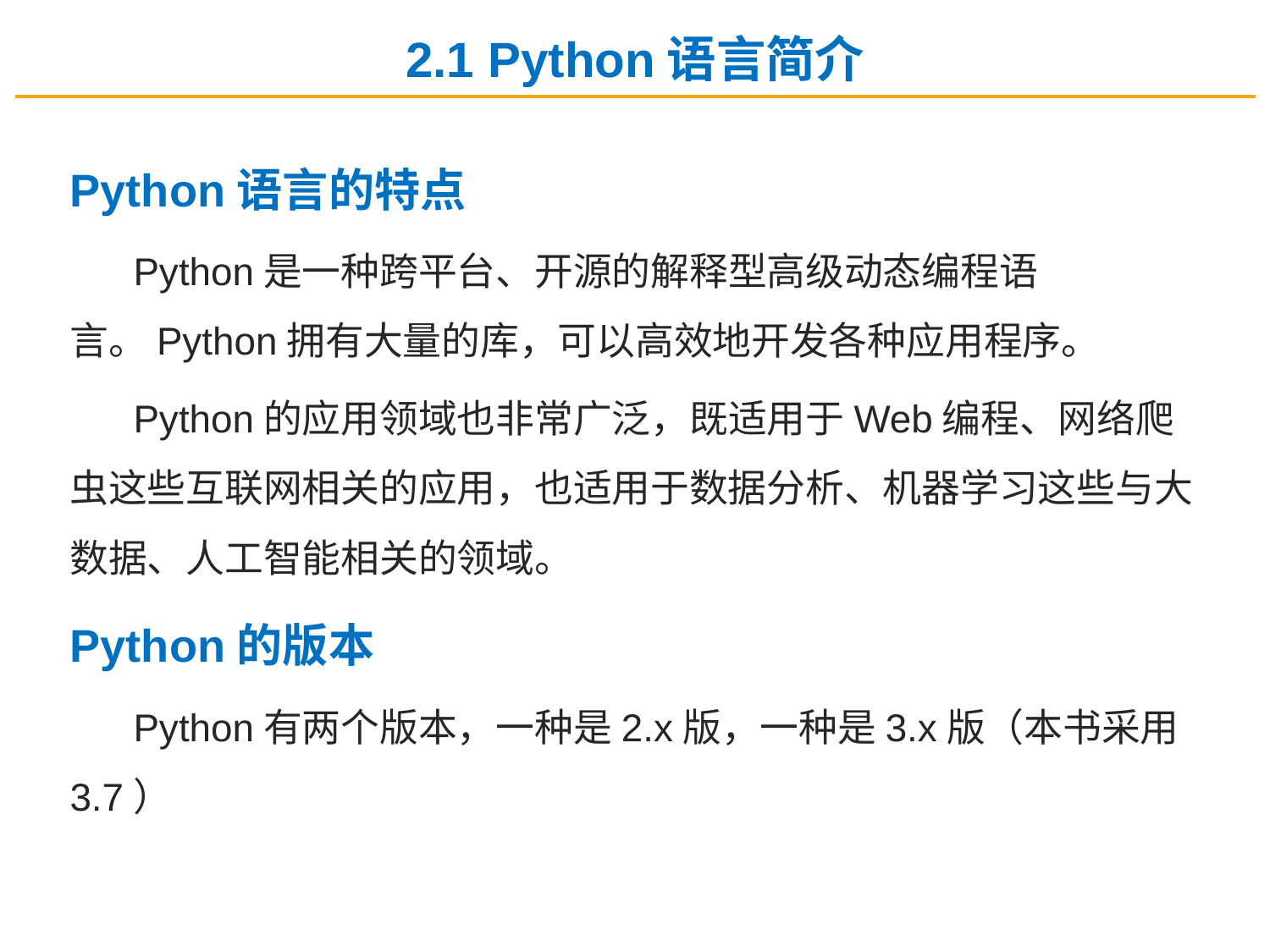

2.1 Python语言简介
Python语言的特点
Python是一种跨平台、开源的解释型高级动态编程语言。Python拥有大量的库，可以高效地开发各种应用程序。
Python的应用领域也非常广泛，既适用于Web编程、网络爬虫这些互联网相关的应用，也适用于数据分析、机器学习这些与大数据、人工智能相关的领域。
Python的版本
Python有两个版本，一种是2.x版，一种是3.x版（本书采用3.7）